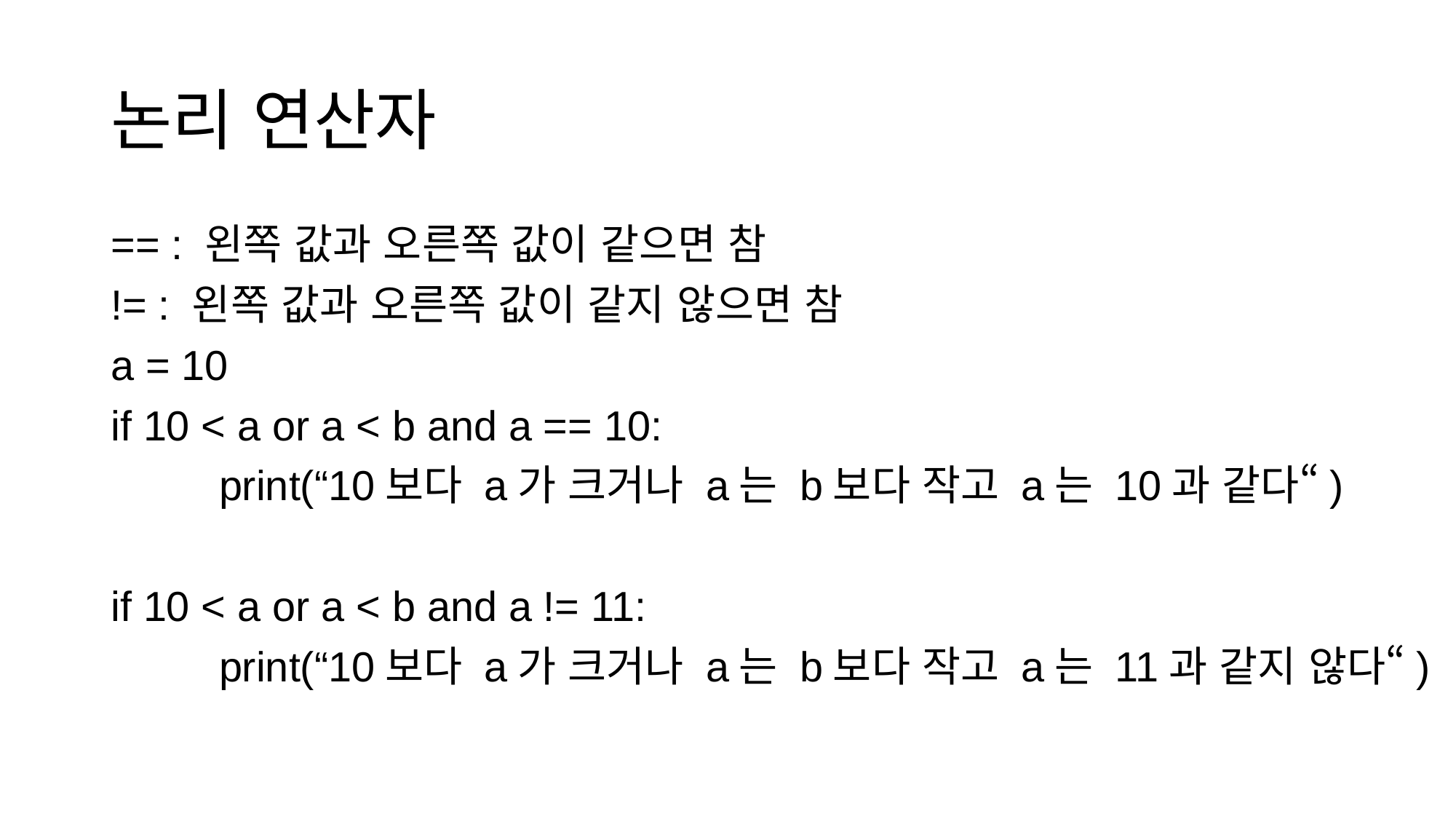

# 논리 연산자
== : 왼쪽 값과 오른쪽 값이 같으면 참
!= : 왼쪽 값과 오른쪽 값이 같지 않으면 참
a = 10
if 10 < a or a < b and a == 10:
	print(“10보다 a가 크거나 a는 b보다 작고 a는 10과 같다“)

if 10 < a or a < b and a != 11:
	print(“10보다 a가 크거나 a는 b보다 작고 a는 11과 같지 않다“)